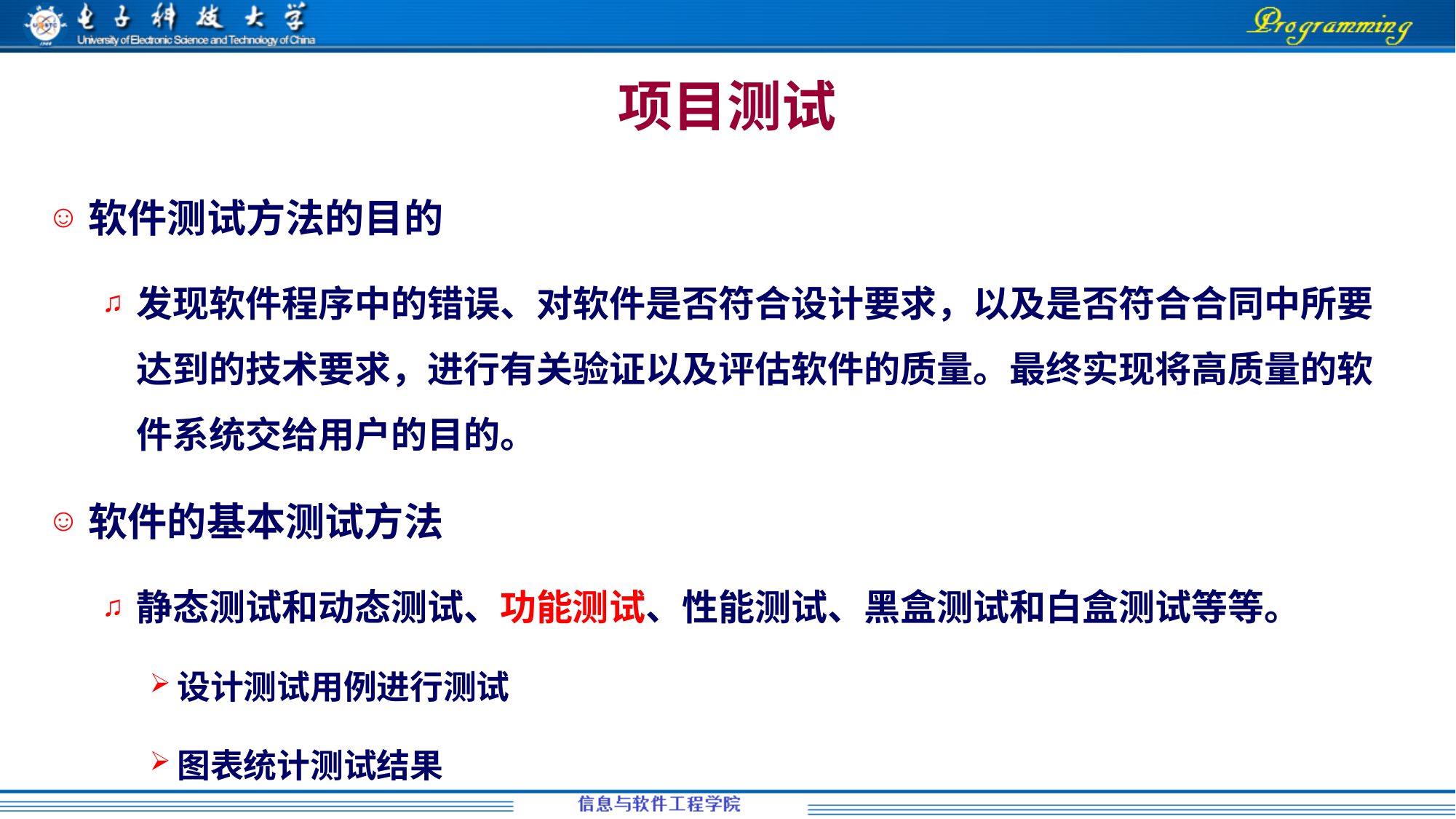

# 项目测试
软件测试方法的目的
发现软件程序中的错误、对软件是否符合设计要求，以及是否符合合同中所要达到的技术要求，进行有关验证以及评估软件的质量。最终实现将高质量的软件系统交给用户的目的。
软件的基本测试方法
静态测试和动态测试、功能测试、性能测试、黑盒测试和白盒测试等等。
设计测试用例进行测试
图表统计测试结果